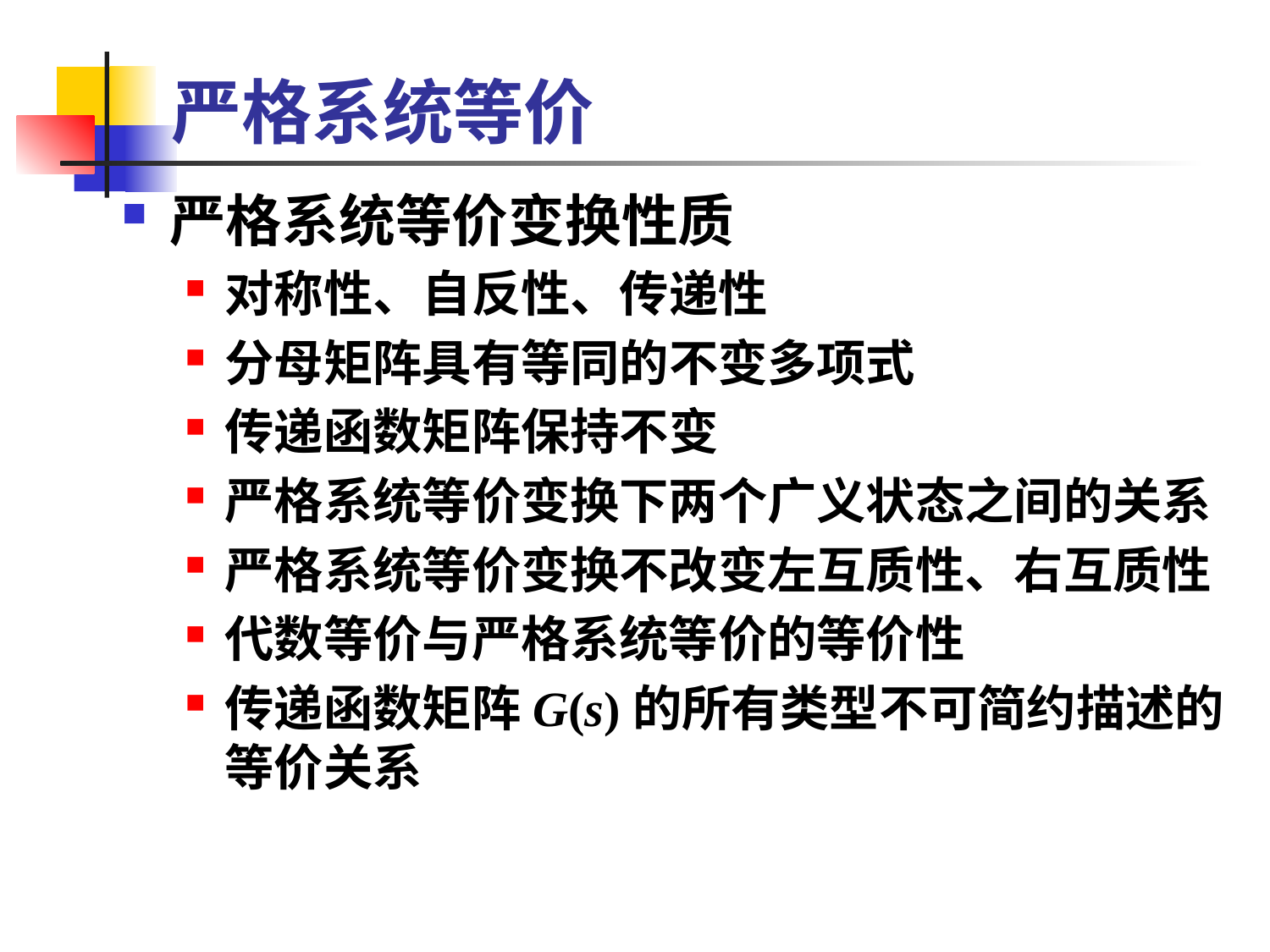

# 严格系统等价
严格系统等价变换性质
对称性、自反性、传递性
分母矩阵具有等同的不变多项式
传递函数矩阵保持不变
严格系统等价变换下两个广义状态之间的关系
严格系统等价变换不改变左互质性、右互质性
代数等价与严格系统等价的等价性
传递函数矩阵G(s)的所有类型不可简约描述的等价关系